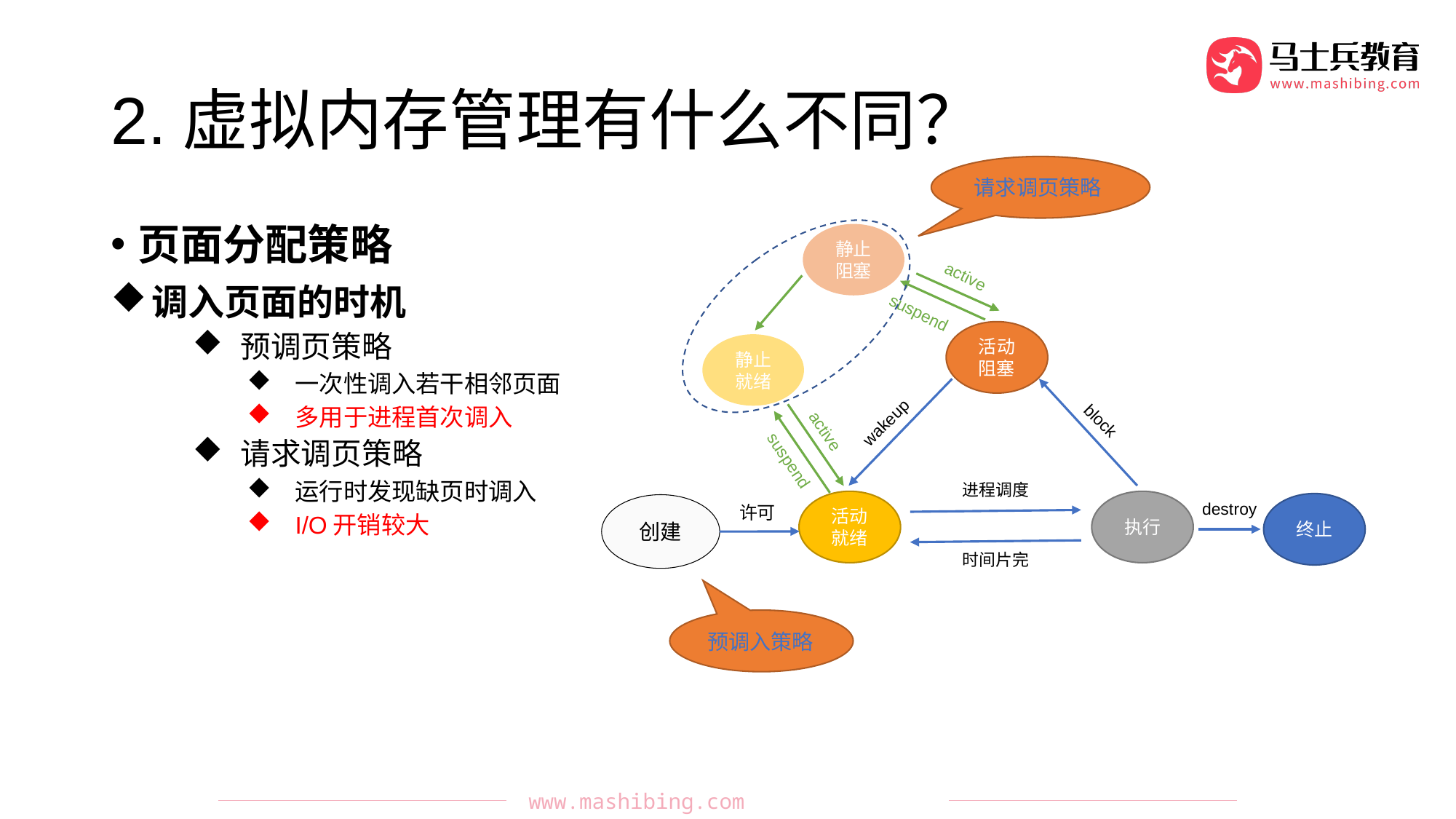

# 2.虚拟内存管理有什么不同？
请求调页策略
页面分配策略
调入页面的时机
预调页策略
一次性调入若干相邻页面
多用于进程首次调入
请求调页策略
运行时发现缺页时调入
I/O开销较大

静止阻塞
active
suspend
活动阻塞
静止就绪
block
wakeup
active
suspend
进程调度
时间片完
活动就绪
执行
destroy
终止
创建
许可
预调入策略